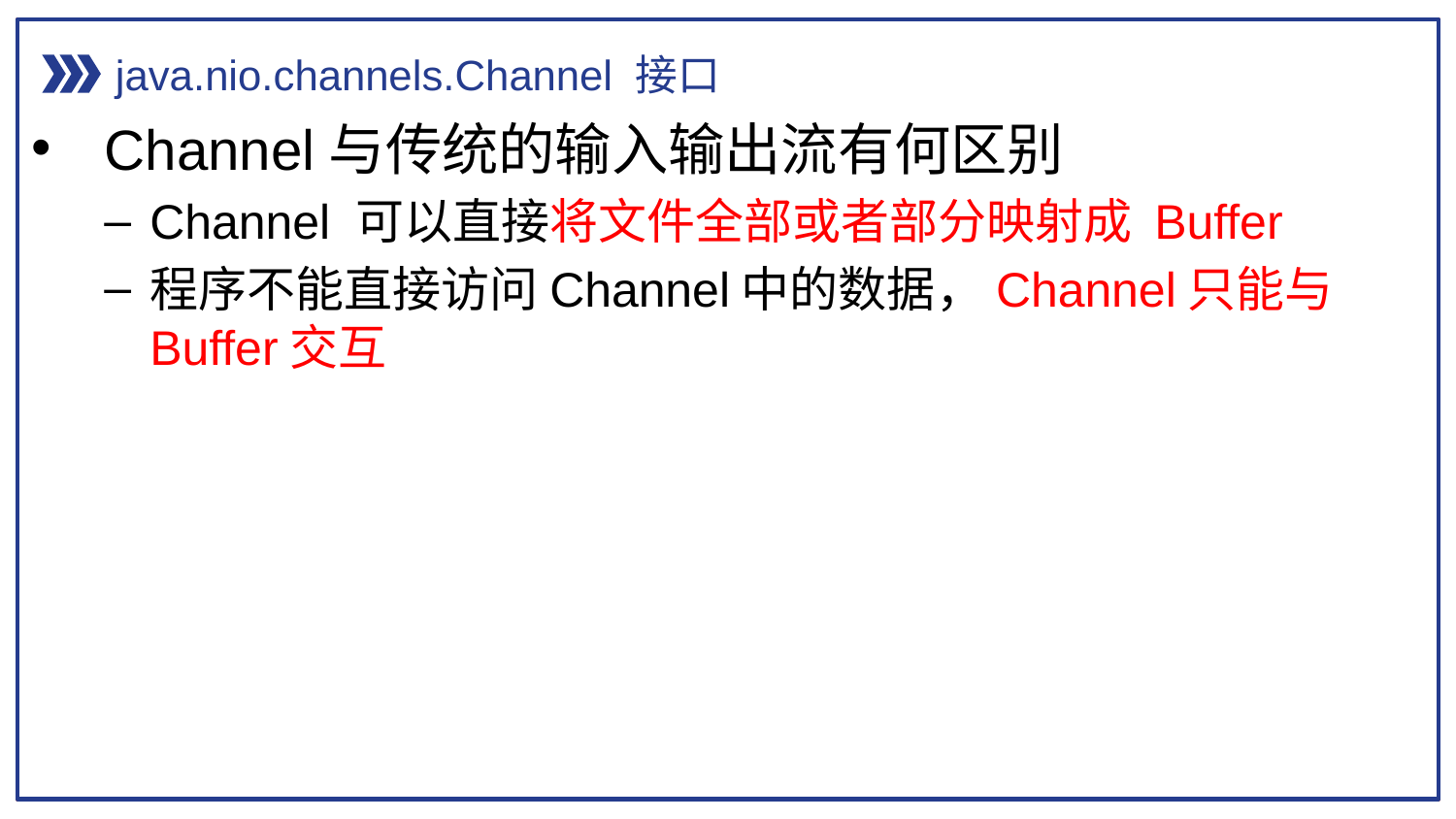

java.nio.channels.Channel 接口

Channel与传统的输入输出流有何区别
Channel 可以直接将文件全部或者部分映射成 Buffer
程序不能直接访问Channel中的数据，Channel只能与Buffer交互